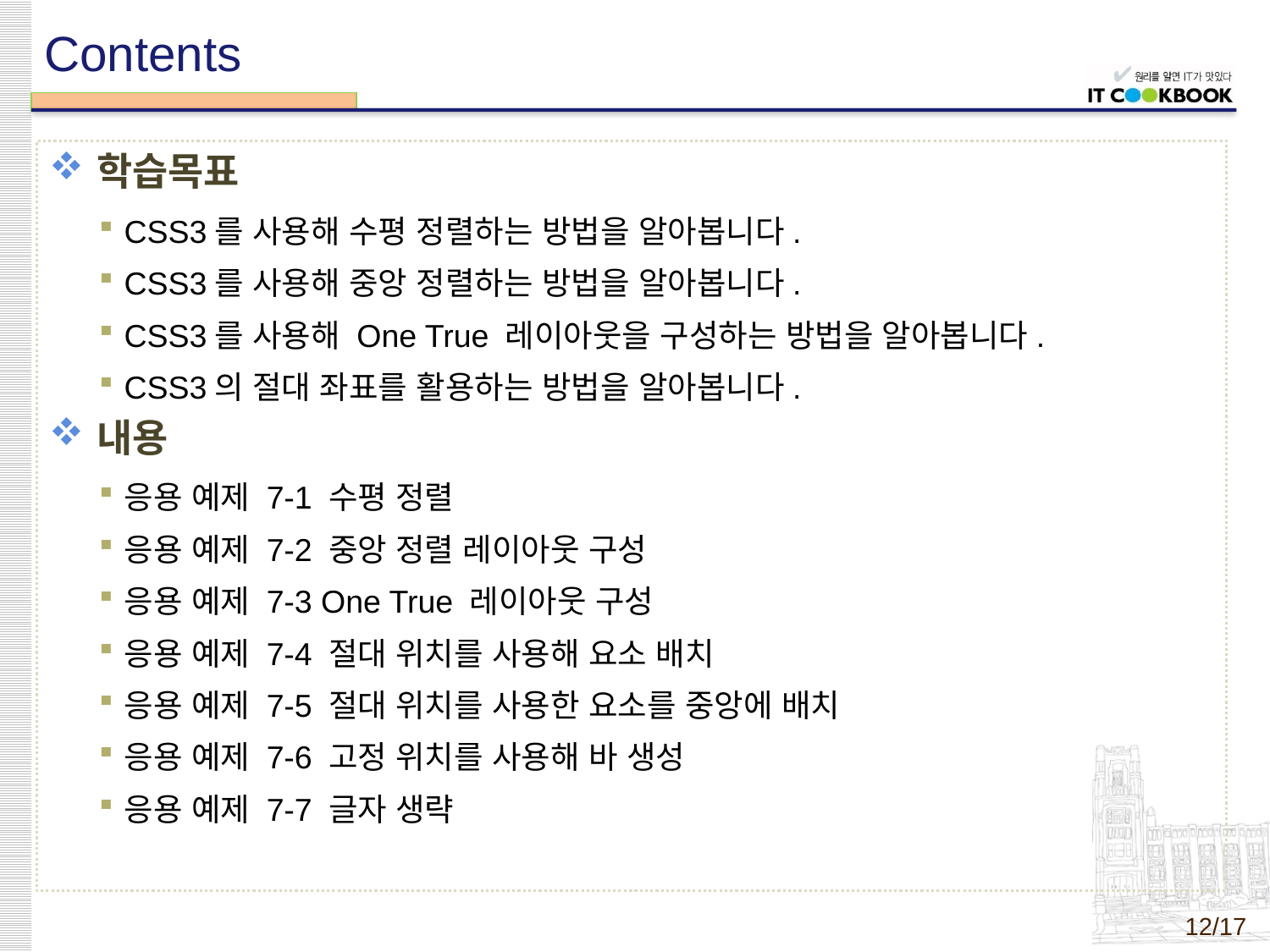

학습목표
CSS3를 사용해 수평 정렬하는 방법을 알아봅니다.
CSS3를 사용해 중앙 정렬하는 방법을 알아봅니다.
CSS3를 사용해 One True 레이아웃을 구성하는 방법을 알아봅니다.
CSS3의 절대 좌표를 활용하는 방법을 알아봅니다.
내용
응용 예제 7-1 수평 정렬
응용 예제 7-2 중앙 정렬 레이아웃 구성
응용 예제 7-3 One True 레이아웃 구성
응용 예제 7-4 절대 위치를 사용해 요소 배치
응용 예제 7-5 절대 위치를 사용한 요소를 중앙에 배치
응용 예제 7-6 고정 위치를 사용해 바 생성
응용 예제 7-7 글자 생략